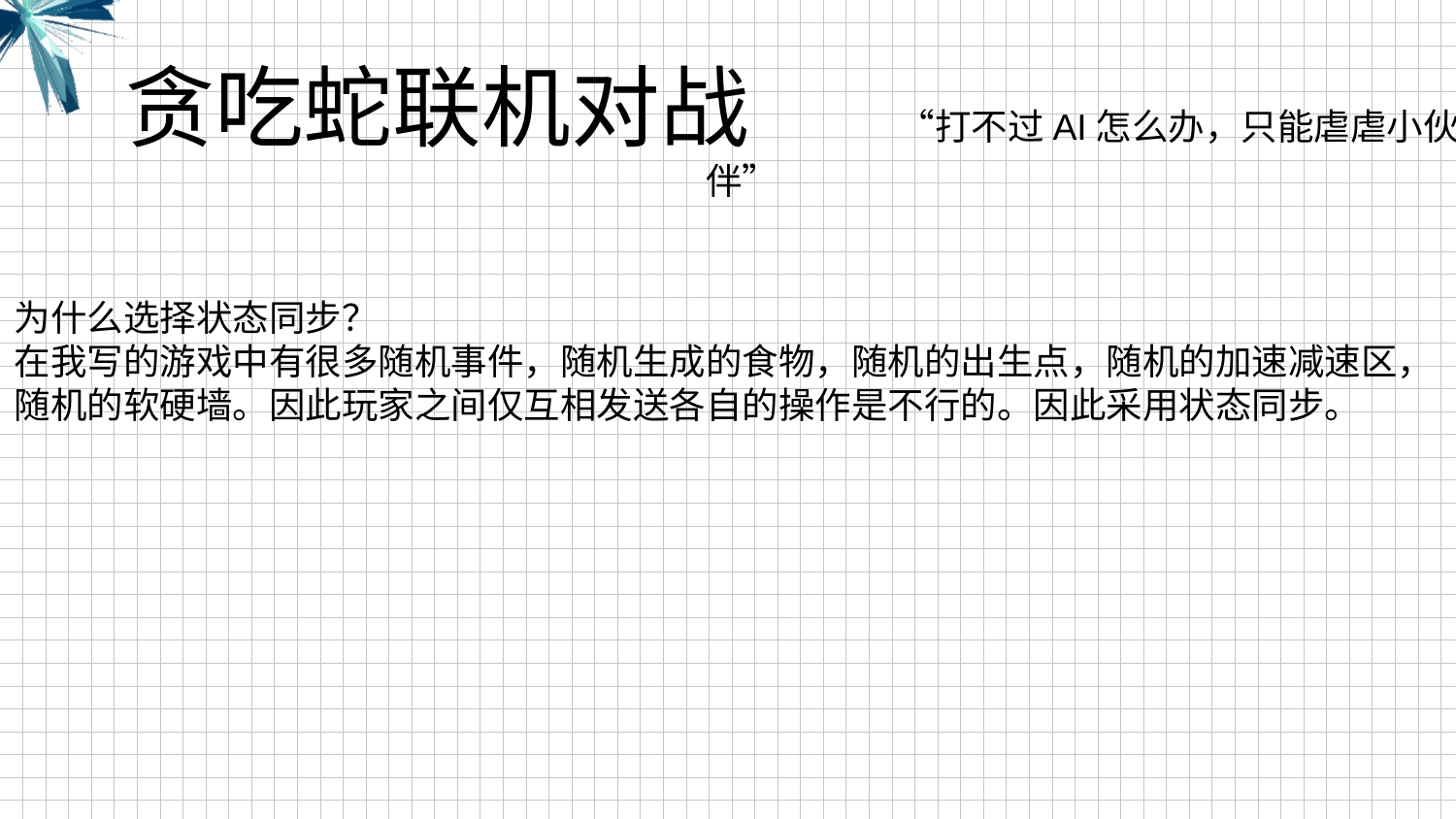

贪吃蛇联机对战		“打不过AI怎么办，只能虐虐小伙伴”
为什么选择状态同步？
在我写的游戏中有很多随机事件，随机生成的食物，随机的出生点，随机的加速减速区，随机的软硬墙。因此玩家之间仅互相发送各自的操作是不行的。因此采用状态同步。